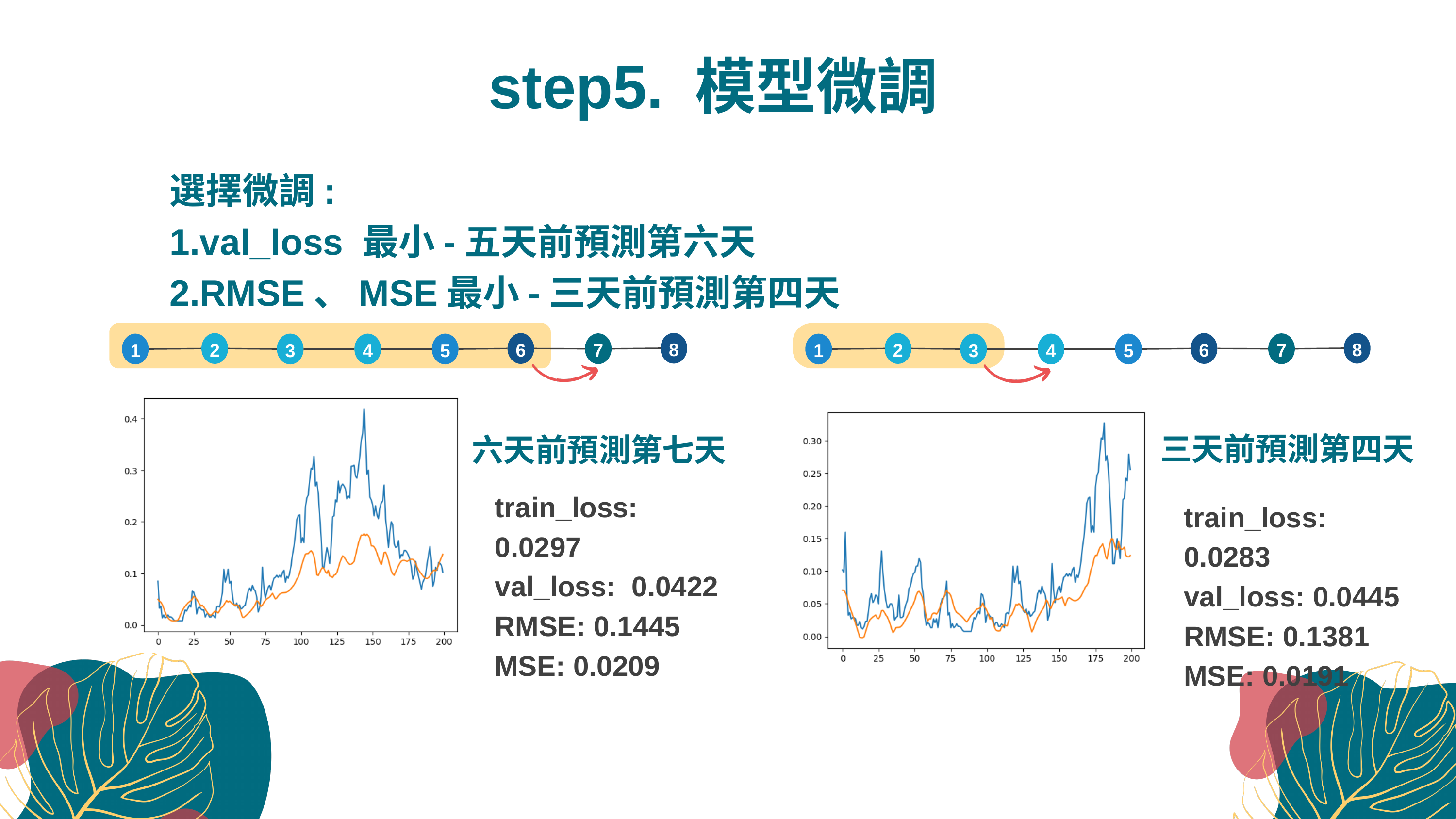

step5. 模型微調
選擇微調:
1.val_loss 最小-五天前預測第六天
2.RMSE、MSE最小-三天前預測第四天

8

8

2

6

2

6

7

7

1

3

4

5

1

3

4

5

三天前預測第四天
六天前預測第七天
train_loss: 0.0297
val_loss:  0.0422
RMSE: 0.1445
MSE: 0.0209
train_loss: 0.0283
val_loss: 0.0445
RMSE: 0.1381
MSE: 0.0191